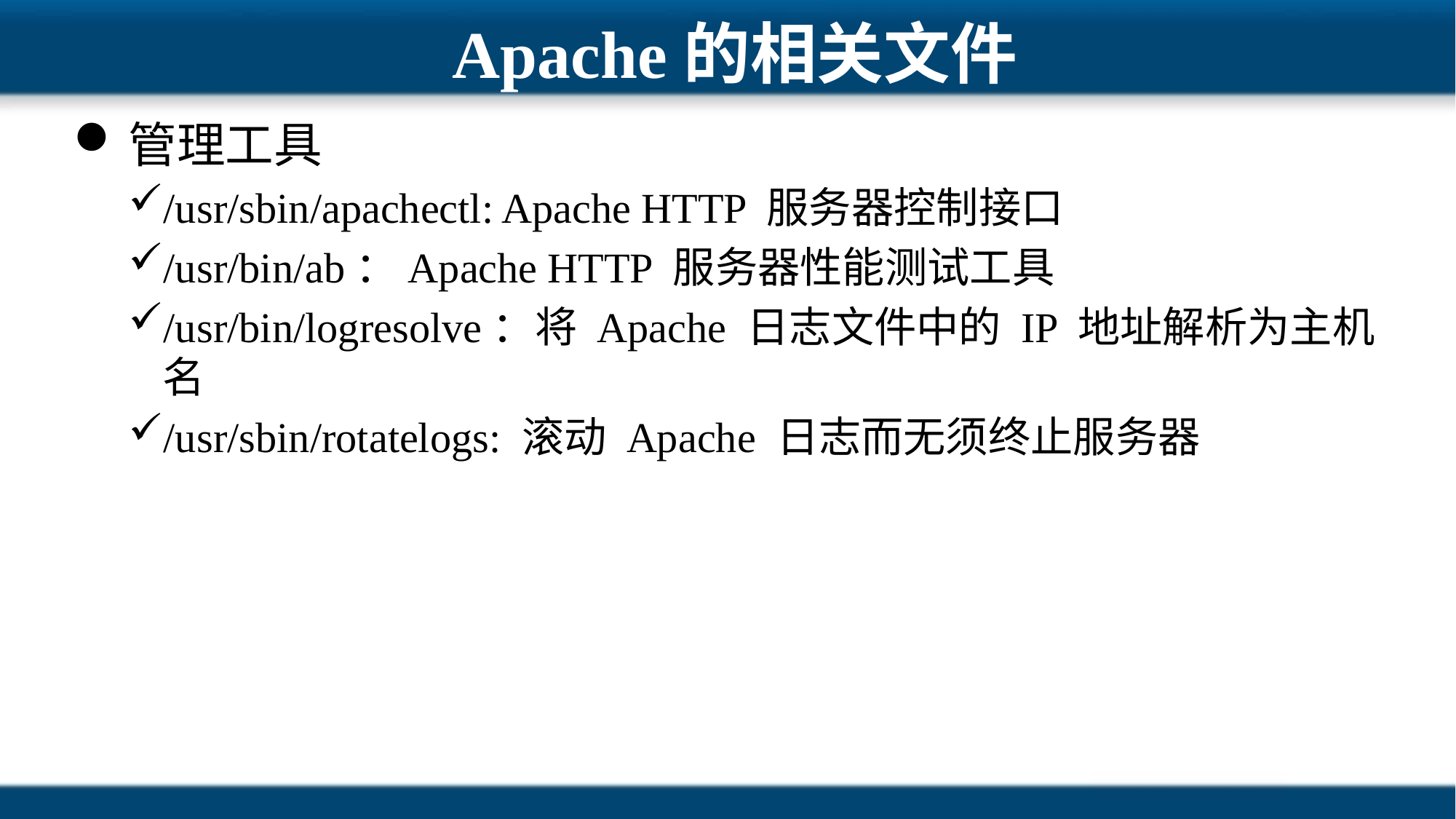

# Apache的相关文件
管理工具
/usr/sbin/apachectl: Apache HTTP 服务器控制接口
/usr/bin/ab：Apache HTTP 服务器性能测试工具
/usr/bin/logresolve：将 Apache 日志文件中的 IP 地址解析为主机名
/usr/sbin/rotatelogs: 滚动 Apache 日志而无须终止服务器